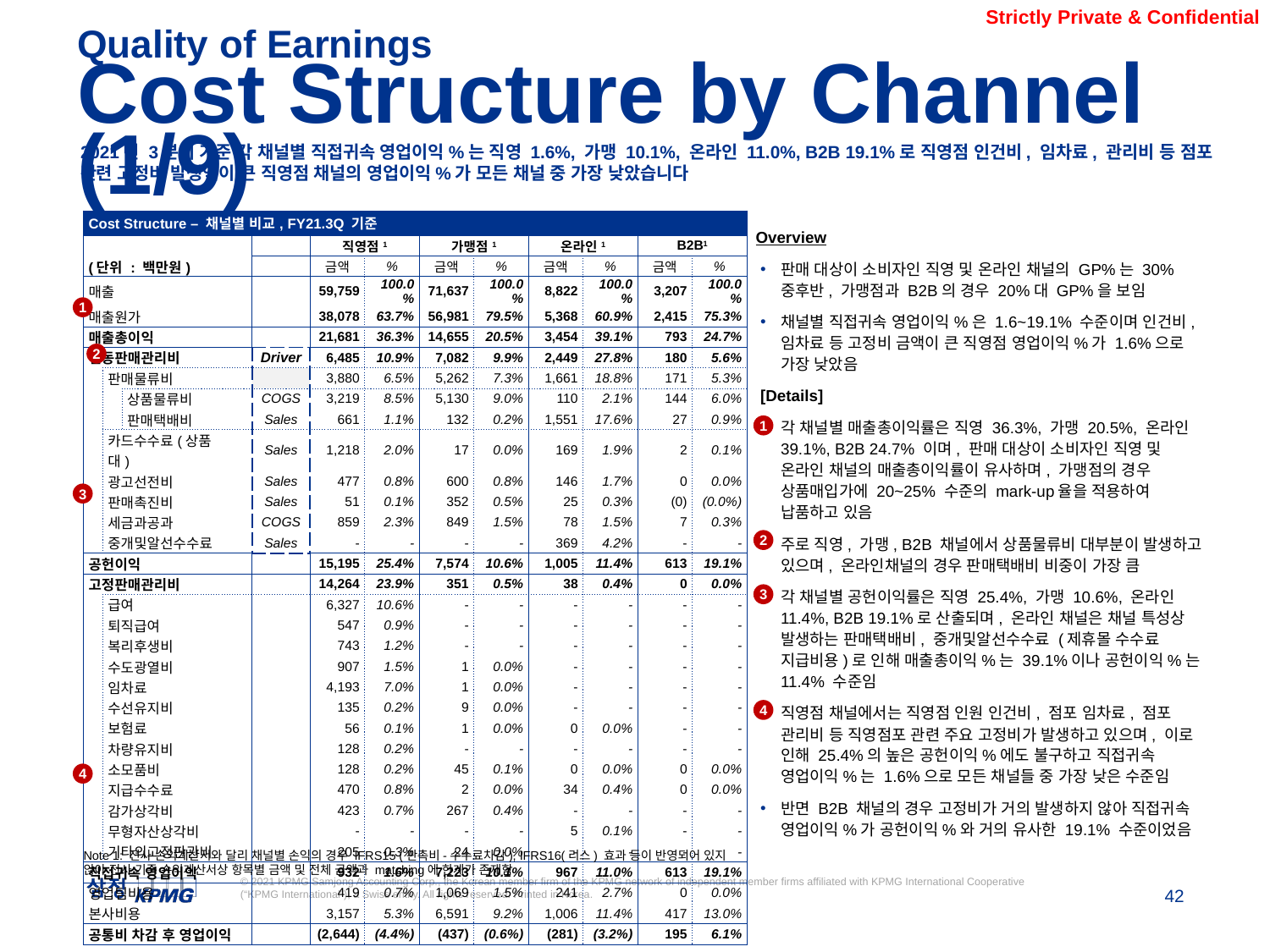

Quality of Earnings
Cost Structure by Channel (1/9)
2021년 3분기 기준 각 채널별 직접귀속 영업이익%는 직영 1.6%, 가맹 10.1%, 온라인 11.0%, B2B 19.1%로 직영점 인건비, 임차료, 관리비 등 점포 관련 고정비 발생액이 큰 직영점 채널의 영업이익%가 모든 채널 중 가장 낮았습니다
| Cost Structure – 채널별 비교, FY21.3Q 기준 |  |  |  |  |  |  |  |  |  |  |  |
| --- | --- | --- | --- | --- | --- | --- | --- | --- | --- | --- | --- |
|  |  |  |  | 직영점1 |  | 가맹점1 |  | 온라인1 |  | B2B1 |  |
| (단위 : 백만원) |  |  |  | 금액 | % | 금액 | % | 금액 | % | 금액 | % |
| 매출 |  |  |  | 59,759 | 100.0% | 71,637 | 100.0% | 8,822 | 100.0% | 3,207 | 100.0% |
| 매출원가 |  |  |  | 38,078 | 63.7% | 56,981 | 79.5% | 5,368 | 60.9% | 2,415 | 75.3% |
| 매출총이익 |  |  |  | 21,681 | 36.3% | 14,655 | 20.5% | 3,454 | 39.1% | 793 | 24.7% |
| 변동판매관리비 |  |  | Driver | 6,485 | 10.9% | 7,082 | 9.9% | 2,449 | 27.8% | 180 | 5.6% |
|  | 판매물류비 |  |  | 3,880 | 6.5% | 5,262 | 7.3% | 1,661 | 18.8% | 171 | 5.3% |
|  |  | 상품물류비 | COGS | 3,219 | 8.5% | 5,130 | 9.0% | 110 | 2.1% | 144 | 6.0% |
|  |  | 판매택배비 | Sales | 661 | 1.1% | 132 | 0.2% | 1,551 | 17.6% | 27 | 0.9% |
|  | 카드수수료(상품대) |  | Sales | 1,218 | 2.0% | 17 | 0.0% | 169 | 1.9% | 2 | 0.1% |
|  | 광고선전비 |  | Sales | 477 | 0.8% | 600 | 0.8% | 146 | 1.7% | 0 | 0.0% |
|  | 판매촉진비 |  | Sales | 51 | 0.1% | 352 | 0.5% | 25 | 0.3% | (0) | (0.0%) |
|  | 세금과공과 |  | COGS | 859 | 2.3% | 849 | 1.5% | 78 | 1.5% | 7 | 0.3% |
|  | 중개및알선수수료 |  | Sales | - | - | - | - | 369 | 4.2% | - | - |
| 공헌이익 |  |  |  | 15,195 | 25.4% | 7,574 | 10.6% | 1,005 | 11.4% | 613 | 19.1% |
| 고정판매관리비 |  |  |  | 14,264 | 23.9% | 351 | 0.5% | 38 | 0.4% | 0 | 0.0% |
|  | 급여 |  |  | 6,327 | 10.6% | - | - | - | - | - | - |
|  | 퇴직급여 |  |  | 547 | 0.9% | - | - | - | - | - | - |
|  | 복리후생비 |  |  | 743 | 1.2% | - | - | - | - | - | - |
|  | 수도광열비 |  |  | 907 | 1.5% | 1 | 0.0% | - | - | - | - |
|  | 임차료 |  |  | 4,193 | 7.0% | 1 | 0.0% | - | - | - | - |
|  | 수선유지비 |  |  | 135 | 0.2% | 9 | 0.0% | - | - | - | - |
|  | 보험료 |  |  | 56 | 0.1% | 1 | 0.0% | 0 | 0.0% | - | - |
|  | 차량유지비 |  |  | 128 | 0.2% | - | - | - | - | - | - |
|  | 소모품비 |  |  | 128 | 0.2% | 45 | 0.1% | 0 | 0.0% | 0 | 0.0% |
|  | 지급수수료 |  |  | 470 | 0.8% | 2 | 0.0% | 34 | 0.4% | 0 | 0.0% |
|  | 감가상각비 |  |  | 423 | 0.7% | 267 | 0.4% | - | - | - | - |
|  | 무형자산상각비 |  |  | - | - | - | - | 5 | 0.1% | - | - |
|  | 기타의고정판관비 |  |  | 205 | 0.3% | 24 | 0.0% | - | - | - | - |
| 직접귀속 영업이익 |  |  |  | 932 | 1.6% | 7,223 | 10.1% | 967 | 11.0% | 613 | 19.1% |
| 영업팀비용 |  |  |  | 419 | 0.7% | 1,069 | 1.5% | 241 | 2.7% | 0 | 0.0% |
| 본사비용 |  |  |  | 3,157 | 5.3% | 6,591 | 9.2% | 1,006 | 11.4% | 417 | 13.0% |
| 공통비 차감 후 영업이익 |  |  |  | (2,644) | (4.4%) | (437) | (0.6%) | (281) | (3.2%) | 195 | 6.1% |
Overview
판매 대상이 소비자인 직영 및 온라인 채널의 GP%는 30%중후반, 가맹점과 B2B의 경우 20%대 GP%을 보임
채널별 직접귀속 영업이익%은 1.6~19.1% 수준이며 인건비, 임차료 등 고정비 금액이 큰 직영점 영업이익%가 1.6%으로 가장 낮았음
[Details]
각 채널별 매출총이익률은 직영 36.3%, 가맹 20.5%, 온라인 39.1%, B2B 24.7% 이며, 판매 대상이 소비자인 직영 및 온라인 채널의 매출총이익률이 유사하며, 가맹점의 경우 상품매입가에 20~25% 수준의 mark-up율을 적용하여 납품하고 있음
주로 직영, 가맹, B2B 채널에서 상품물류비 대부분이 발생하고 있으며, 온라인채널의 경우 판매택배비 비중이 가장 큼
각 채널별 공헌이익률은 직영 25.4%, 가맹 10.6%, 온라인 11.4%, B2B 19.1%로 산출되며, 온라인 채널은 채널 특성상 발생하는 판매택배비, 중개및알선수수료 (제휴몰 수수료 지급비용)로 인해 매출총이익%는 39.1%이나 공헌이익%는 11.4% 수준임
직영점 채널에서는 직영점 인원 인건비, 점포 임차료, 점포 관리비 등 직영점포 관련 주요 고정비가 발생하고 있으며, 이로 인해 25.4%의 높은 공헌이익%에도 불구하고 직접귀속 영업이익%는 1.6%으로 모든 채널들 중 가장 낮은 수준임
반면 B2B 채널의 경우 고정비가 거의 발생하지 않아 직접귀속 영업이익%가 공헌이익%와 거의 유사한 19.1% 수준이었음
1
2
1
3
2
3
4
4
Note 1: 전사 손익계산서와 달리 채널별 손익의 경우 IFRS15 (판촉비-수수료차감), IFRS16(리스) 효과 등이 반영되어 있지 않아 전사 기준 손익계산서상 항목별 금액 및 전체 금액과 matching에 한계가 존재함